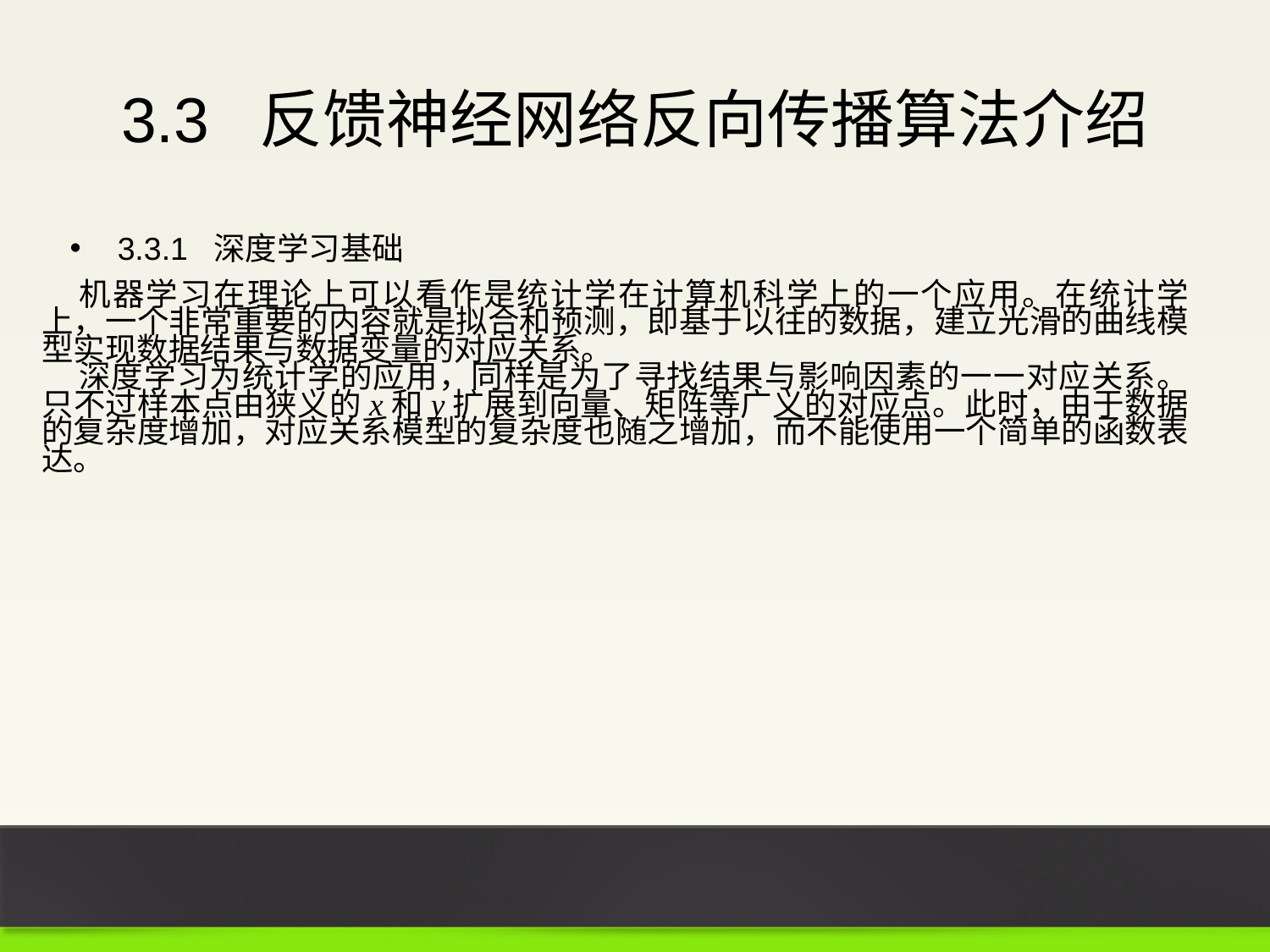

3.3  反馈神经网络反向传播算法介绍
3.3.1  深度学习基础

机器学习在理论上可以看作是统计学在计算机科学上的一个应用。在统计学上，一个非常重要的内容就是拟合和预测，即基于以往的数据，建立光滑的曲线模型实现数据结果与数据变量的对应关系。
深度学习为统计学的应用，同样是为了寻找结果与影响因素的一一对应关系。只不过样本点由狭义的x和y扩展到向量、矩阵等广义的对应点。此时，由于数据的复杂度增加，对应关系模型的复杂度也随之增加，而不能使用一个简单的函数表达。